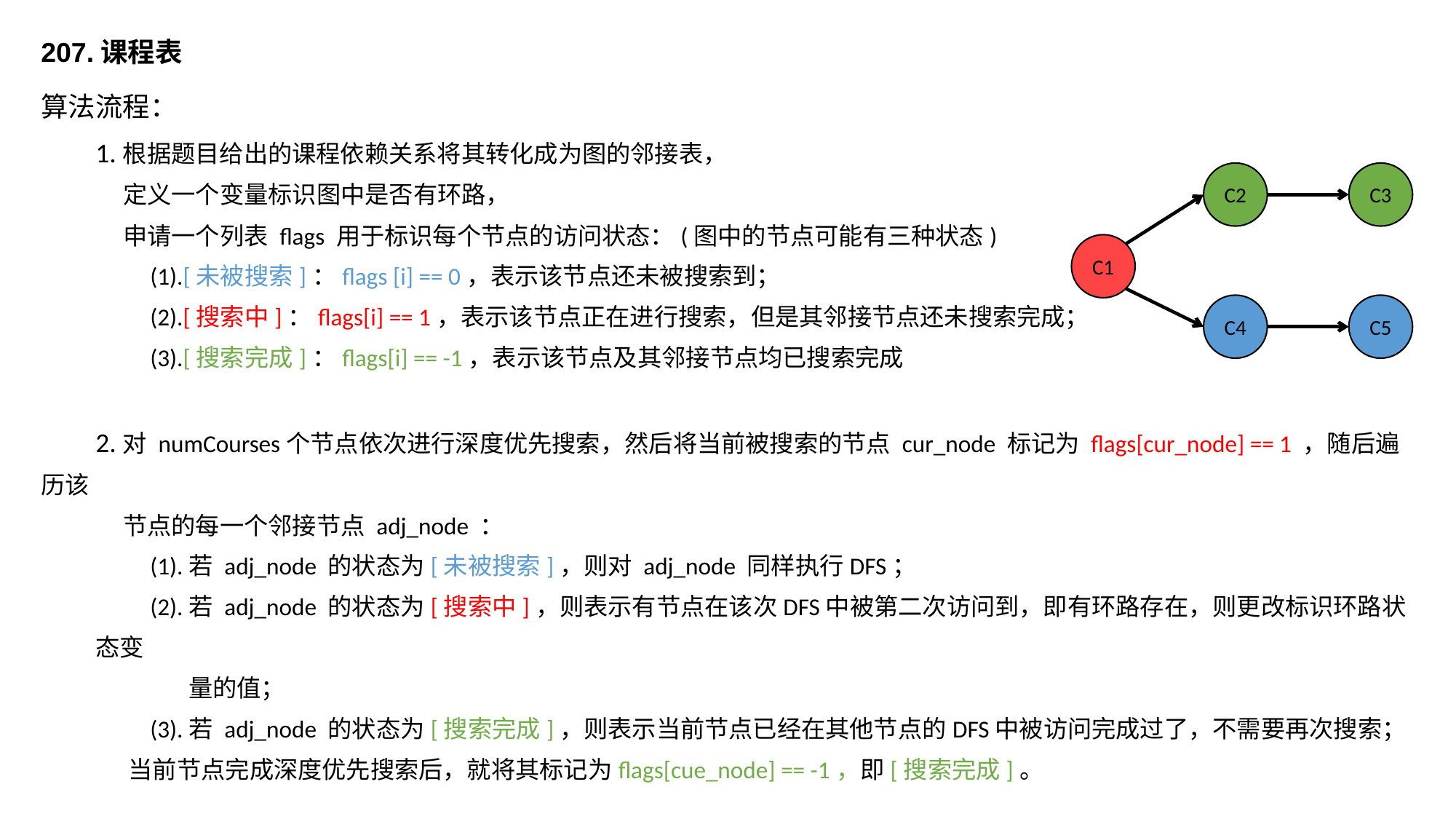

207.课程表
算法流程：
1.根据题目给出的课程依赖关系将其转化成为图的邻接表，
    定义一个变量标识图中是否有环路，
    申请一个列表 flags 用于标识每个节点的访问状态：(图中的节点可能有三种状态)
(1).[未被搜索]：flags [i] == 0，表示该节点还未被搜索到；
(2).[搜索中]：flags[i] == 1，表示该节点正在进行搜索，但是其邻接节点还未搜索完成；
(3).[搜索完成]：flags[i] == -1，表示该节点及其邻接节点均已搜索完成

2.对 numCourses个节点依次进行深度优先搜索，然后将当前被搜索的节点 cur_node 标记为 flags[cur_node] == 1 ，随后遍历该
    节点的每一个邻接节点 adj_node ：
(1).若 adj_node 的状态为[未被搜索]，则对 adj_node 同样执行DFS；
(2).若 adj_node 的状态为[搜索中]，则表示有节点在该次DFS中被第二次访问到，即有环路存在，则更改标识环路状态变
      量的值；
(3).若 adj_node 的状态为[搜索完成]，则表示当前节点已经在其他节点的DFS中被访问完成过了，不需要再次搜索；
     当前节点完成深度优先搜索后，就将其标记为flags[cue_node] == -1，即[搜索完成]。

3.在整个深度优先搜索的过程结束后，就可以根据标识环路状态变量的值来判断图中是否有环路存在。
C2
C3
C1
C4
C5